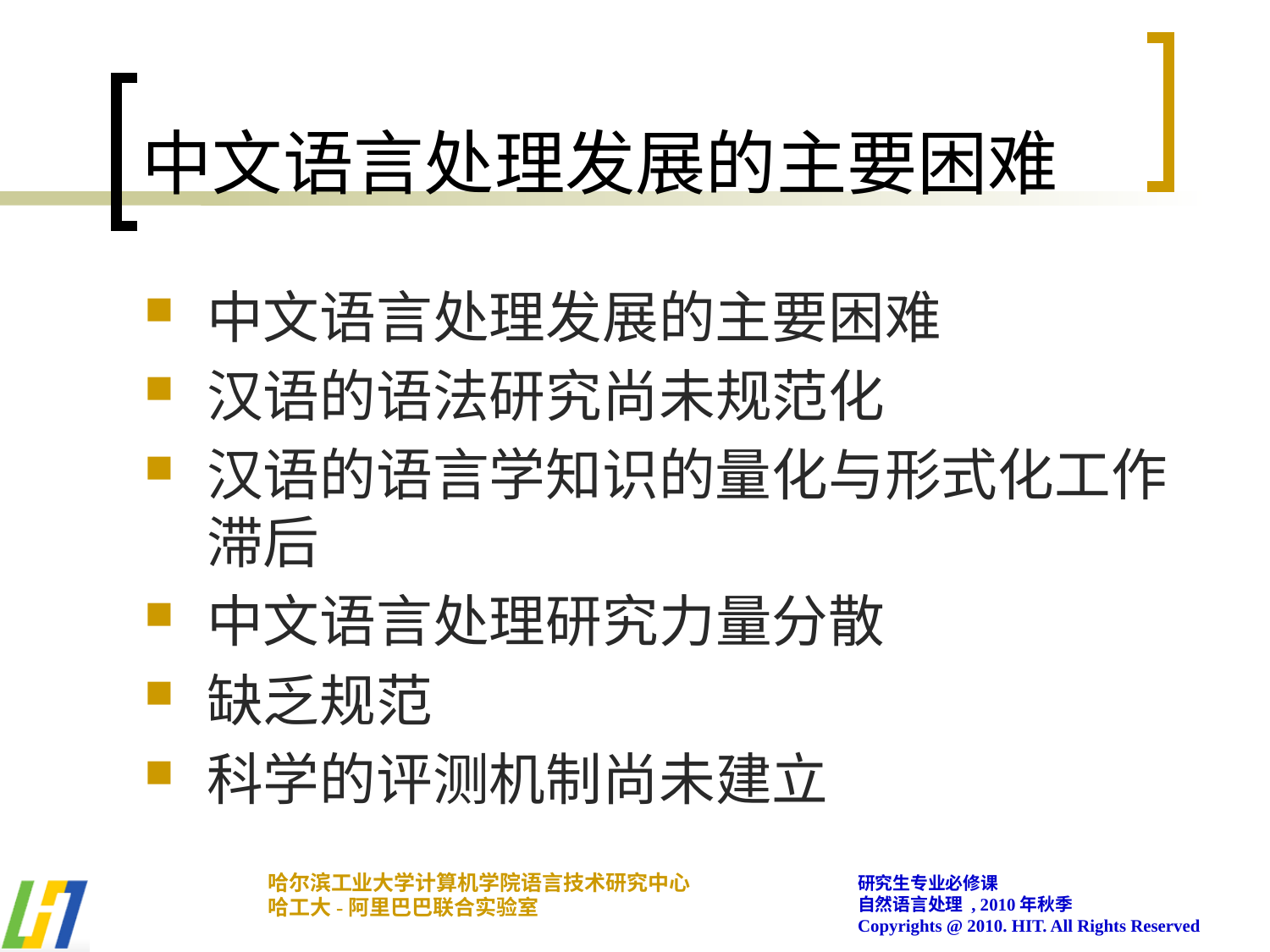

# 中文语言处理发展的主要困难
中文语言处理发展的主要困难
汉语的语法研究尚未规范化
汉语的语言学知识的量化与形式化工作滞后
中文语言处理研究力量分散
缺乏规范
科学的评测机制尚未建立
哈尔滨工业大学计算机学院语言技术研究中心
哈工大-阿里巴巴联合实验室
研究生专业必修课
自然语言处理 , 2010年秋季
Copyrights @ 2010. HIT. All Rights Reserved